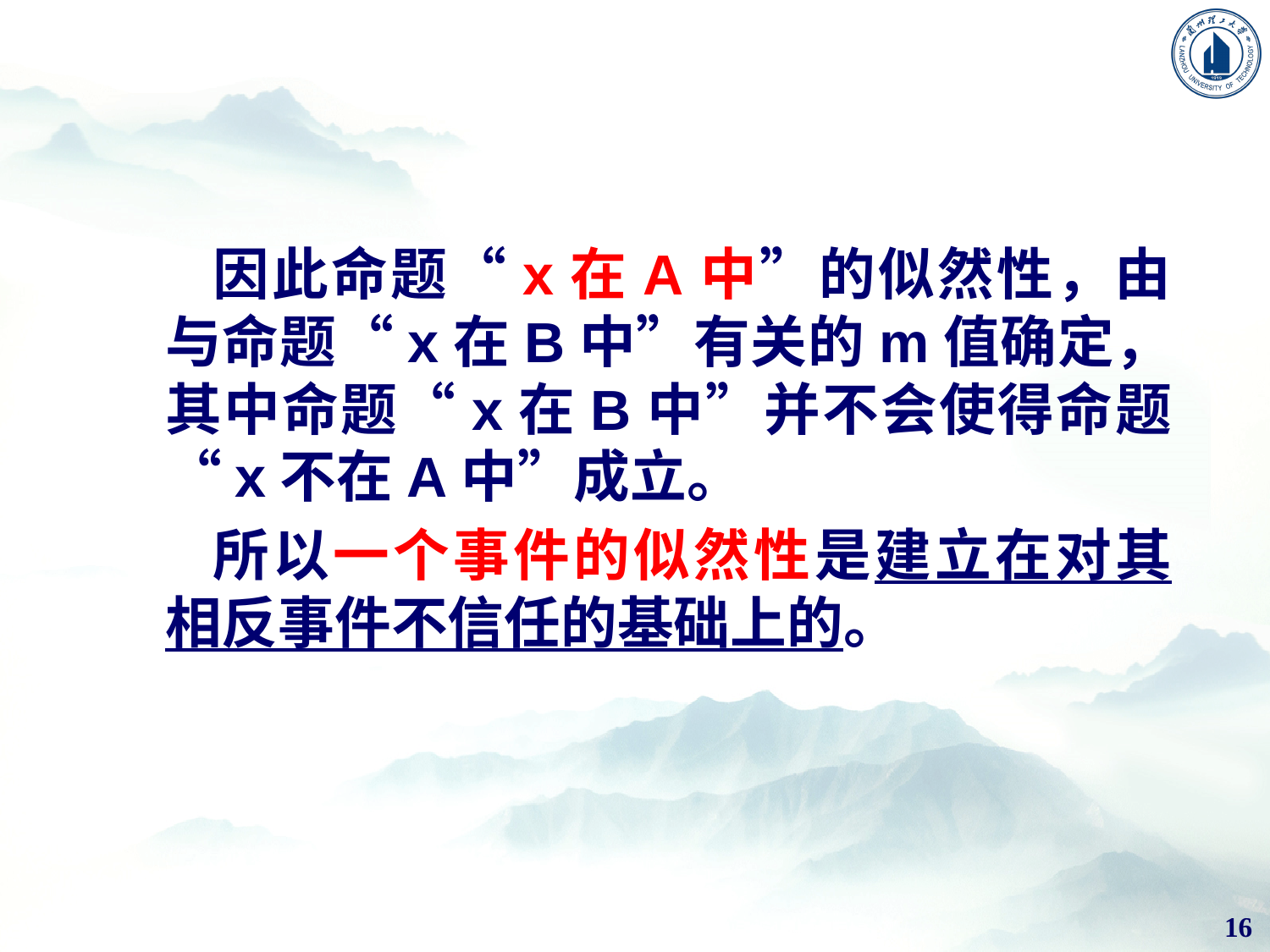

因此命题“x在A中”的似然性，由与命题“x在B中”有关的m值确定，其中命题“x在B中”并不会使得命题“x不在A中”成立。
所以一个事件的似然性是建立在对其相反事件不信任的基础上的。
16